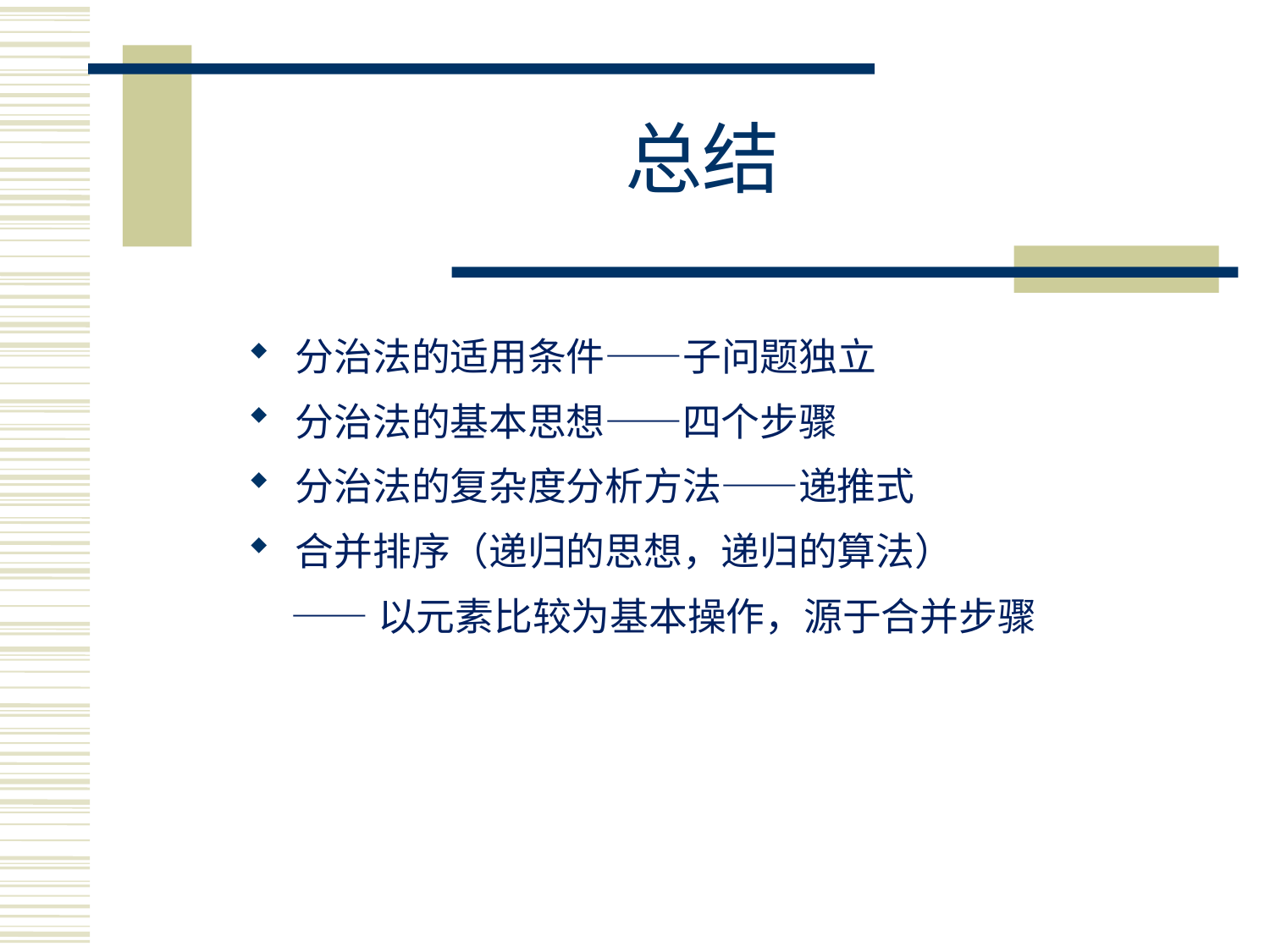

# 总结
分治法的适用条件——子问题独立
分治法的基本思想——四个步骤
分治法的复杂度分析方法——递推式
合并排序（递归的思想，递归的算法）
     ——以元素比较为基本操作，源于合并步骤